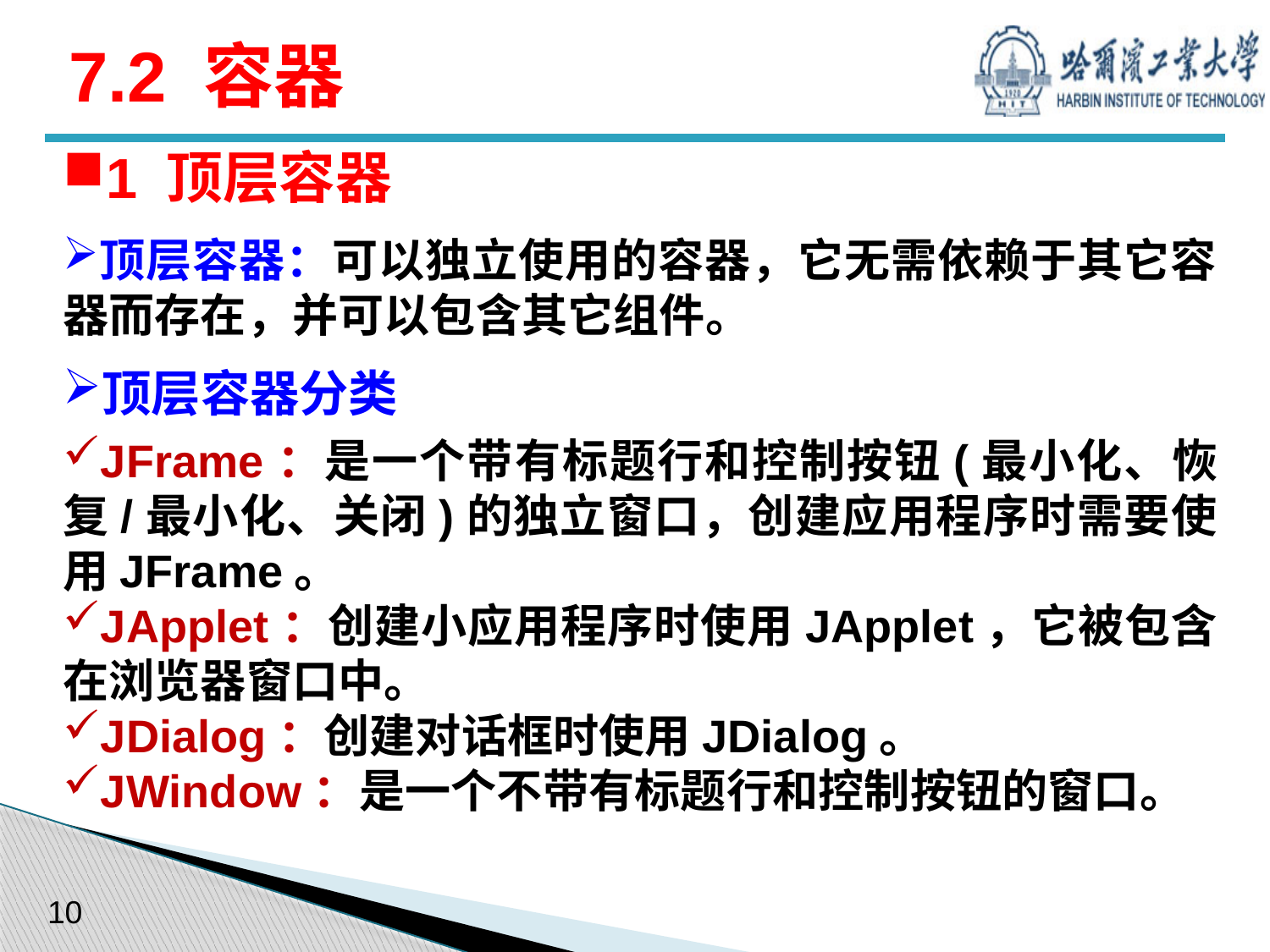

# 7.2 容器
1 顶层容器
顶层容器：可以独立使用的容器，它无需依赖于其它容器而存在，并可以包含其它组件。
顶层容器分类
JFrame：是一个带有标题行和控制按钮(最小化、恢复/最小化、关闭)的独立窗口，创建应用程序时需要使用JFrame。
JApplet：创建小应用程序时使用JApplet，它被包含在浏览器窗口中。
JDialog：创建对话框时使用JDialog。
JWindow：是一个不带有标题行和控制按钮的窗口。